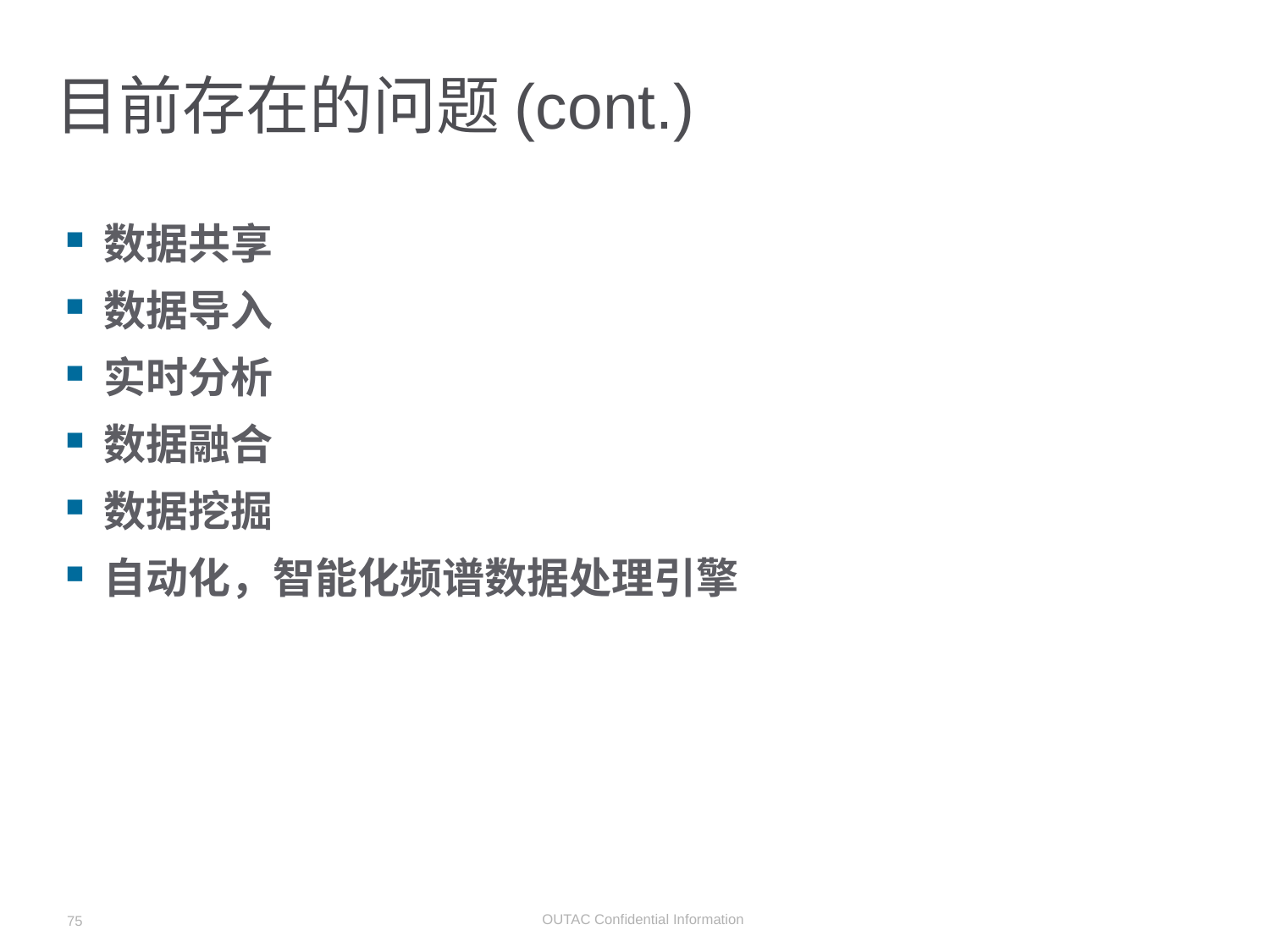

# 目前存在的问题(cont.)
数据共享
数据导入
实时分析
数据融合
数据挖掘
自动化，智能化频谱数据处理引擎
75